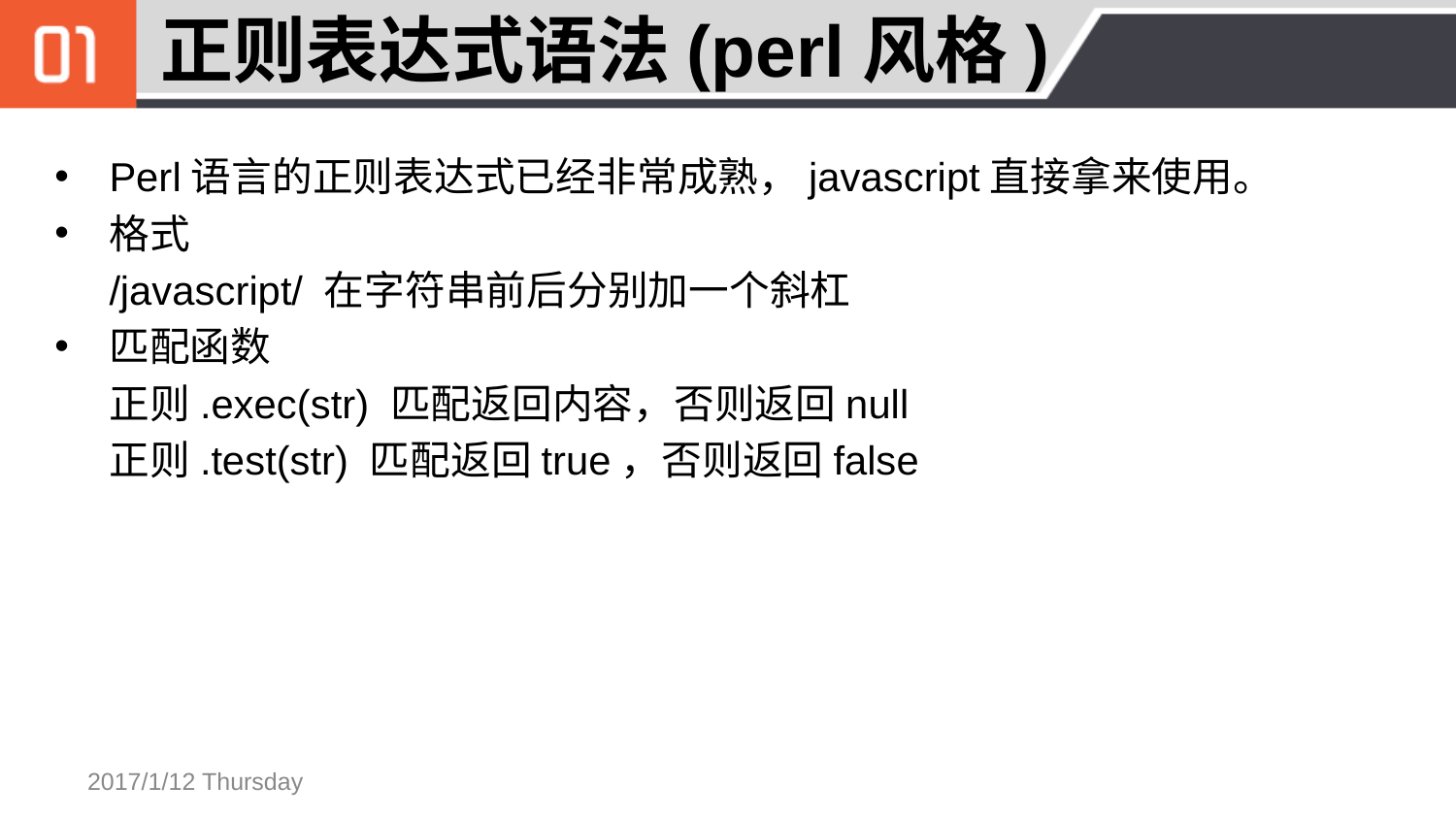

# 正则表达式语法(perl风格)
Perl语言的正则表达式已经非常成熟，javascript直接拿来使用。
格式
	/javascript/ 在字符串前后分别加一个斜杠
匹配函数
	正则.exec(str) 匹配返回内容，否则返回null
	正则.test(str) 匹配返回true，否则返回false

2017/1/12 Thursday